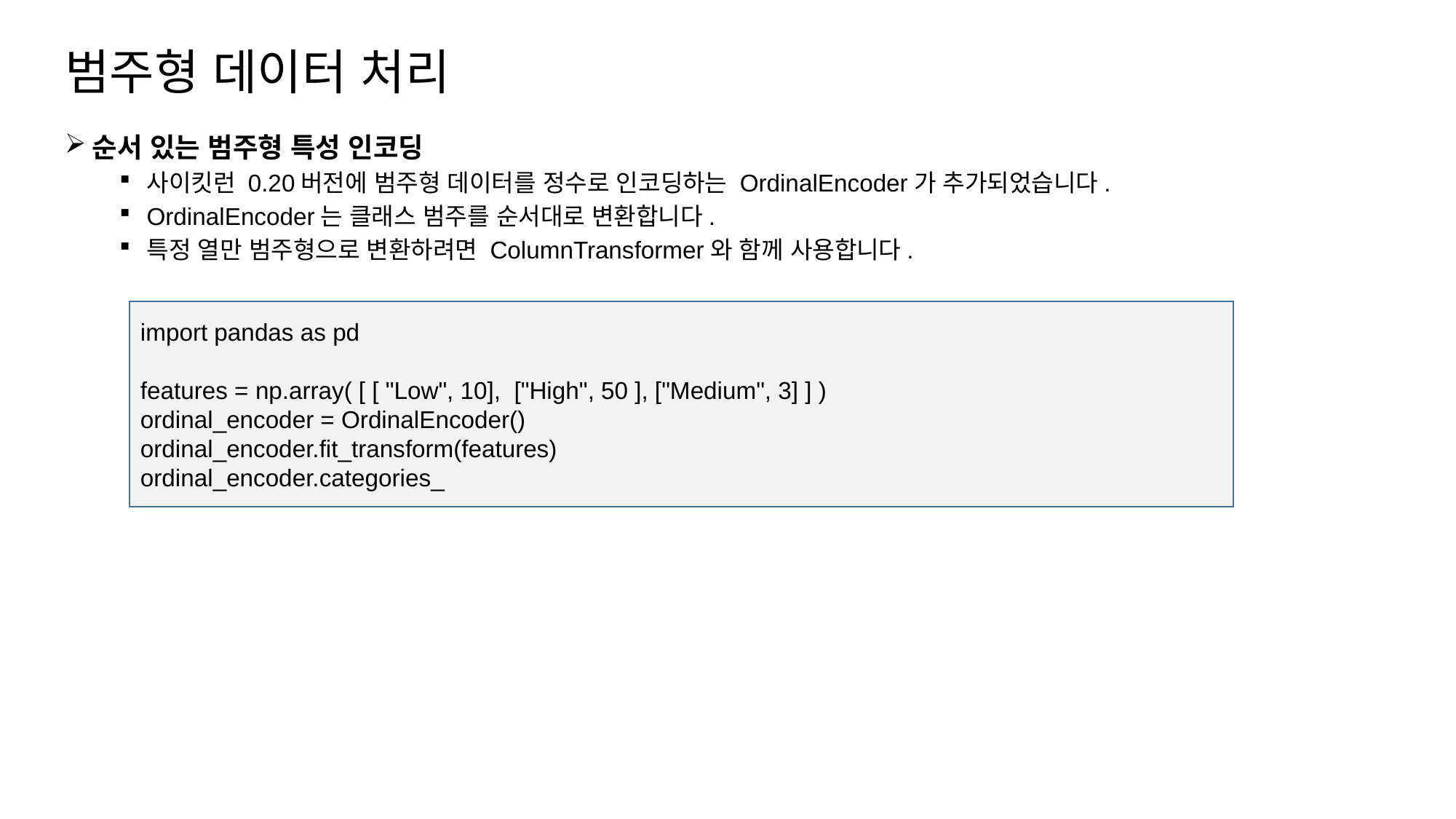

# 범주형 데이터 처리
순서 있는 범주형 특성 인코딩
사이킷런 0.20버전에 범주형 데이터를 정수로 인코딩하는 OrdinalEncoder가 추가되었습니다.
OrdinalEncoder는 클래스 범주를 순서대로 변환합니다.
특정 열만 범주형으로 변환하려면 ColumnTransformer와 함께 사용합니다.
import pandas as pd

features = np.array( [ [ "Low", 10],  ["High", 50 ], ["Medium", 3] ] )
ordinal_encoder = OrdinalEncoder()
ordinal_encoder.fit_transform(features)
ordinal_encoder.categories_